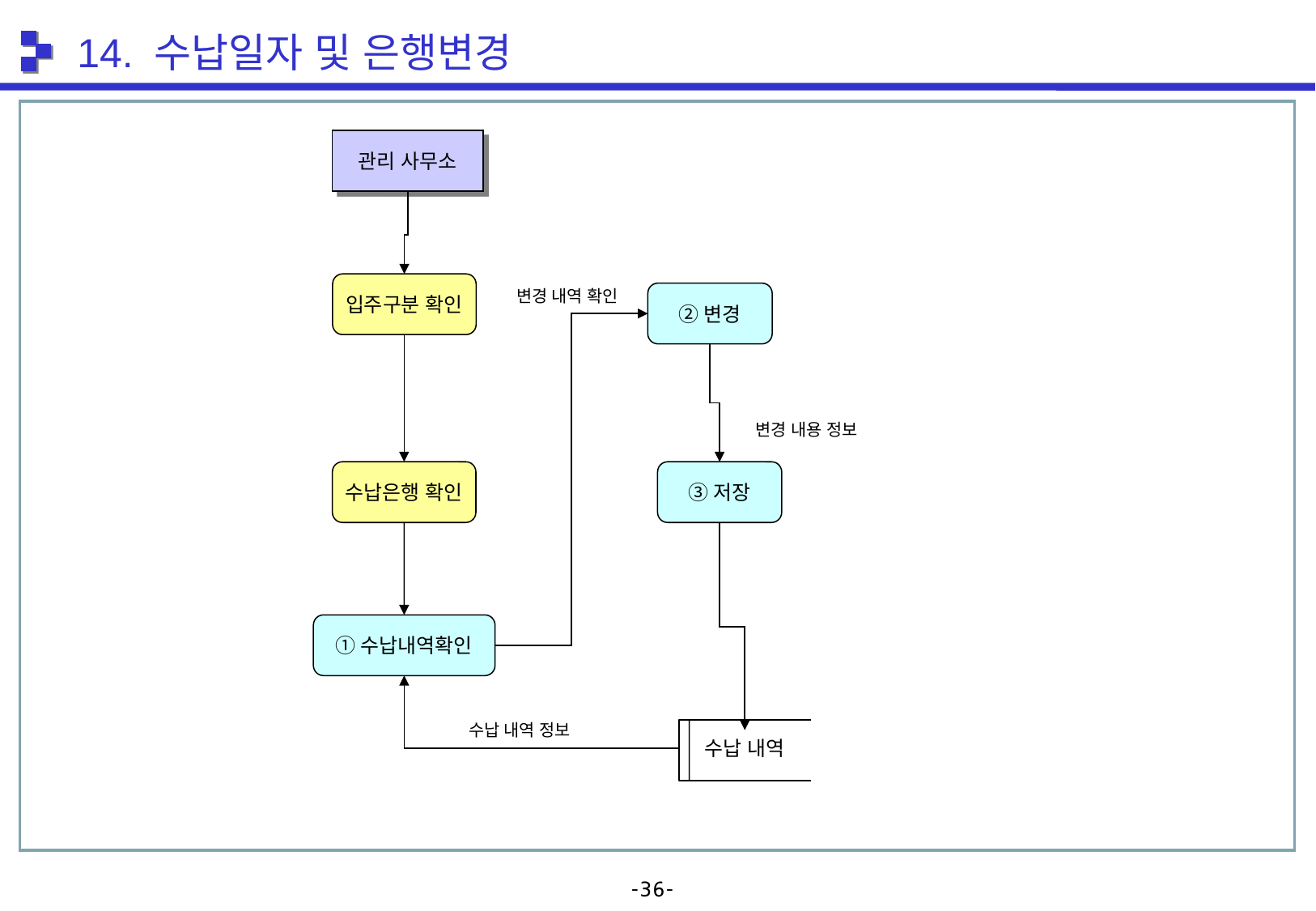

14. 수납일자 및 은행변경

관리 사무소
입주구분 확인
변경 내역 확인
②변경
변경 내용 정보
수납은행 확인
③저장
①수납내역확인
수납 내역 정보

수납 내역